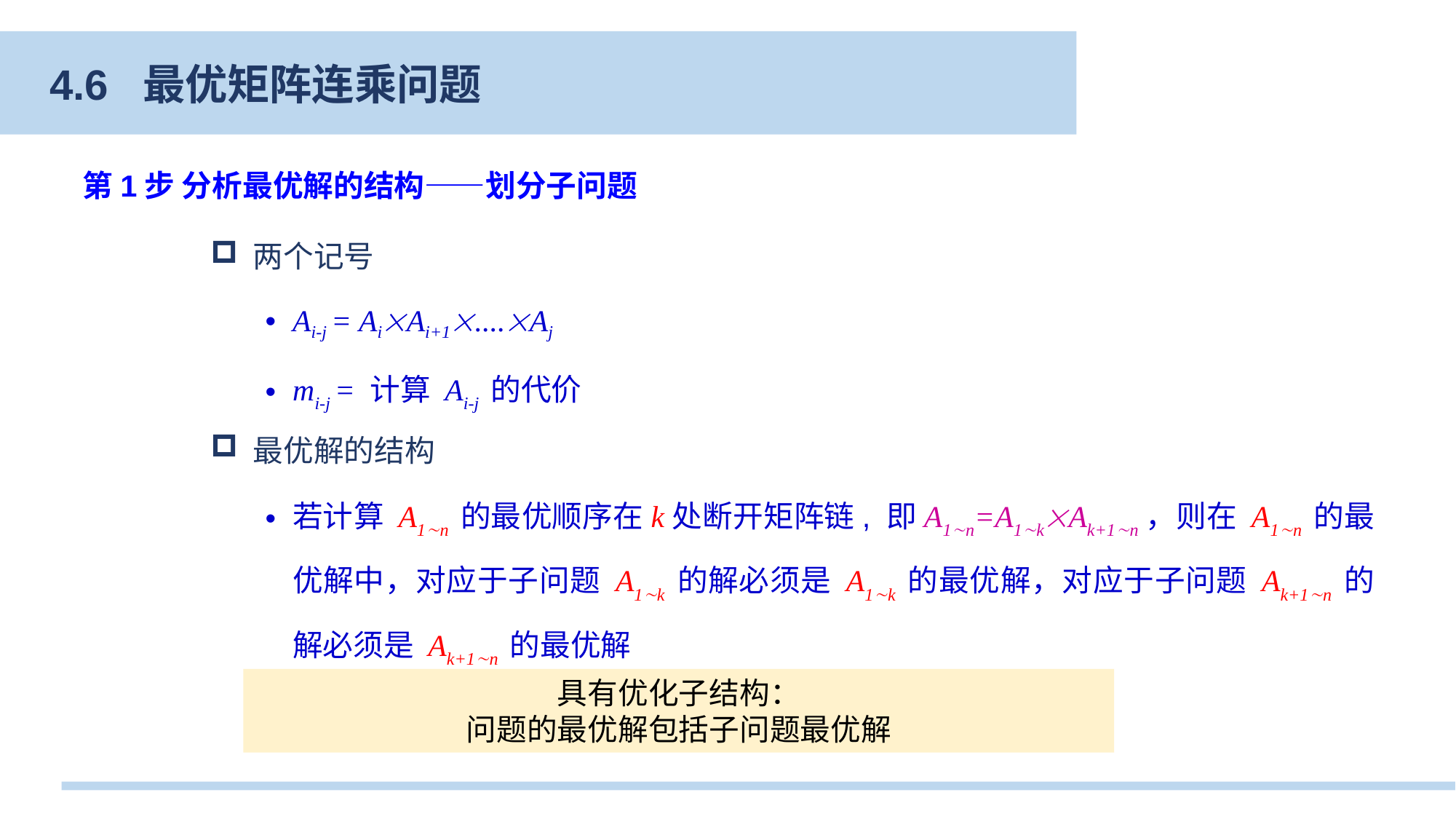

4.6  最优矩阵连乘问题
第1步 分析最优解的结构——划分子问题
 两个记号
Ai-j = Ai×Ai+1×....×Aj
mi-j = 计算 Ai-j 的代价
 最优解的结构
若计算 A1∼n 的最优顺序在k处断开矩阵链, 即A1∼n=A1∼k×Ak+1∼n，则在 A1∼n 的最优解中，对应于子问题 A1∼k 的解必须是 A1∼k 的最优解，对应于子问题 Ak+1∼n 的解必须是 Ak+1∼n 的最优解
具有优化子结构：
问题的最优解包括子问题最优解